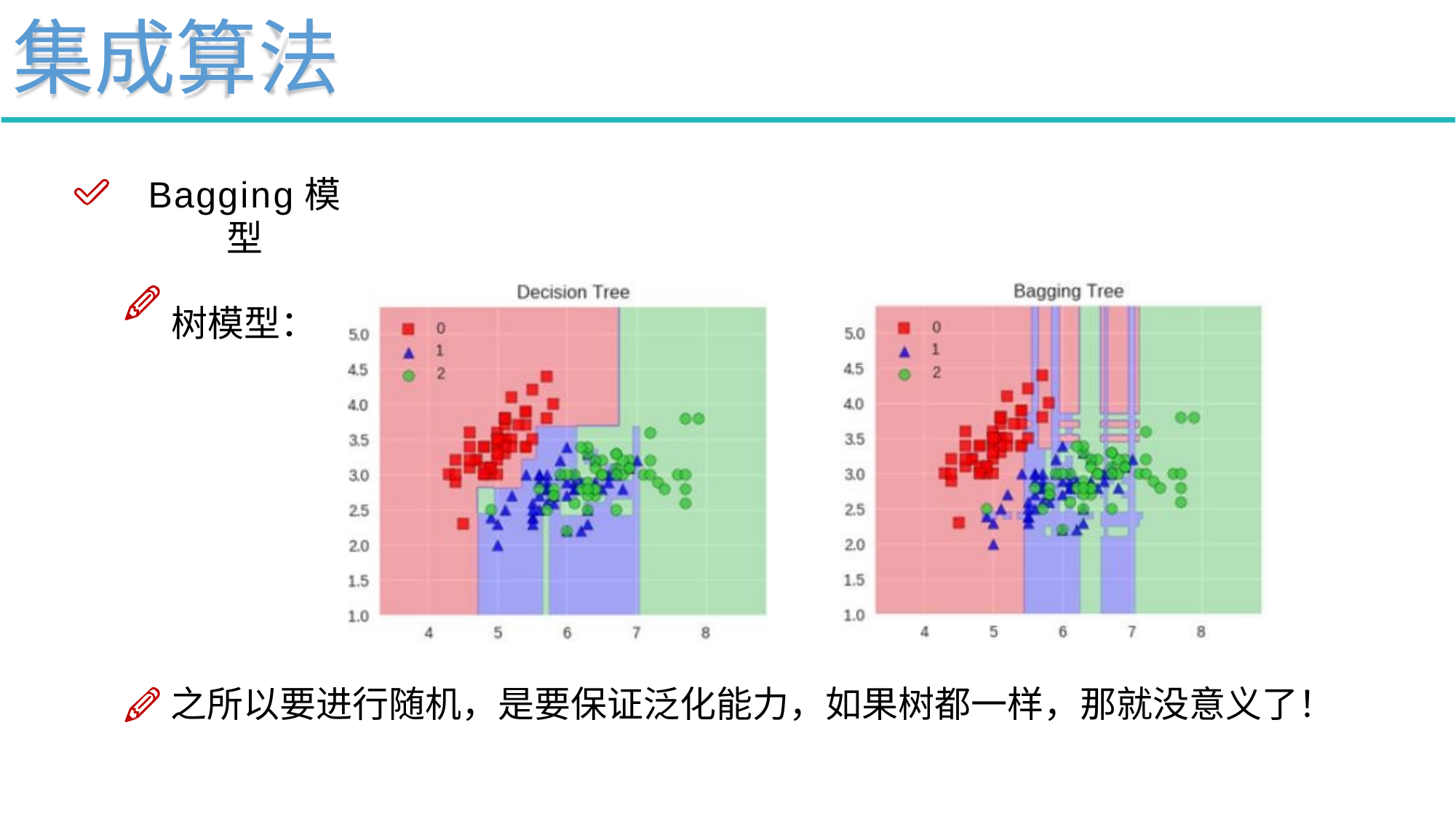

# 集成算法
Bagging模型

树模型：

之所以要进行随机，是要保证泛化能力，如果树都一样，那就没意义了！